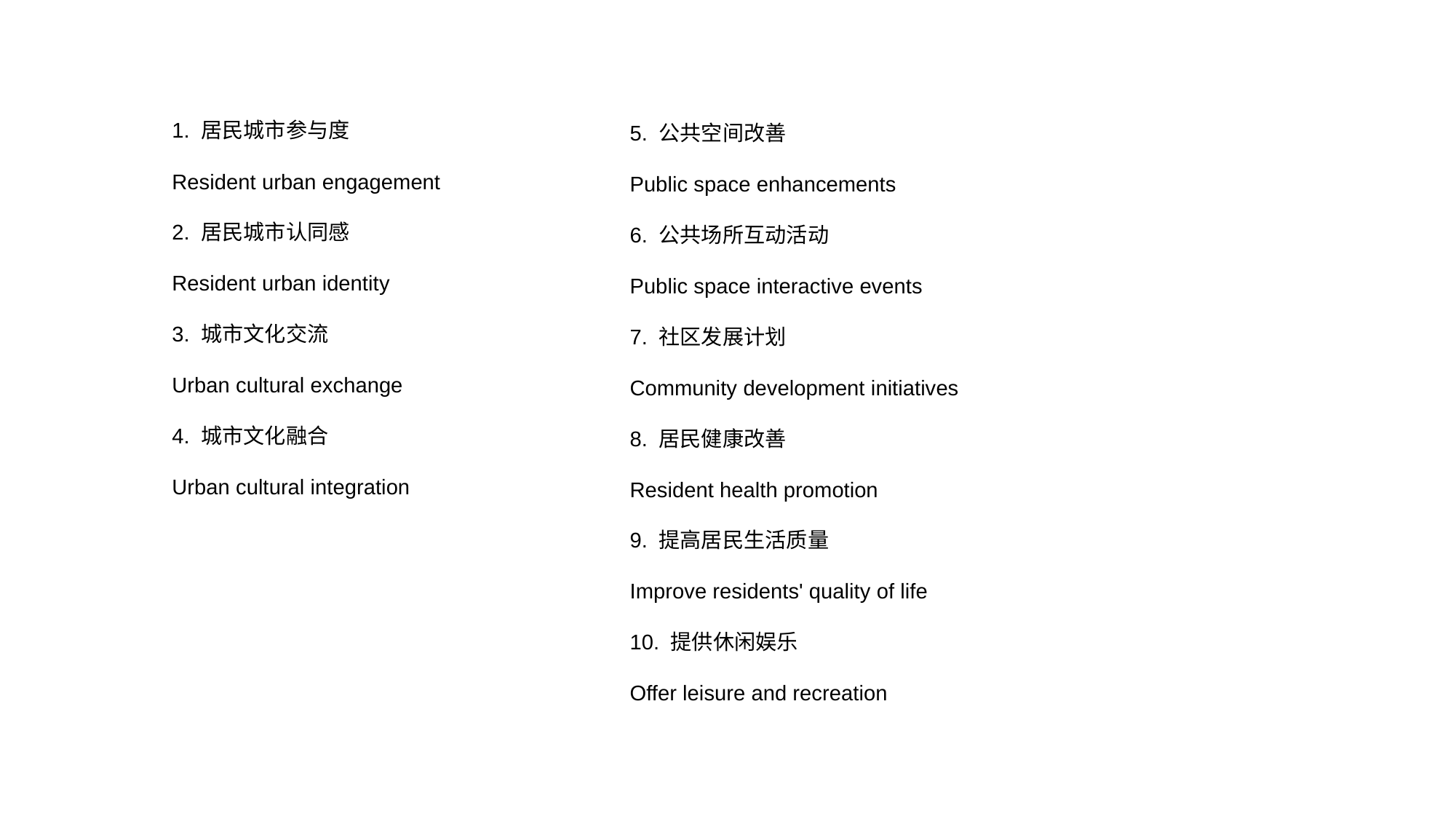

5. 公共空间改善

Public space enhancements

6. 公共场所互动活动

Public space interactive events

7. 社区发展计划

Community development initiatives

8. 居民健康改善

Resident health promotion

9. 提高居民生活质量

Improve residents' quality of life

10. 提供休闲娱乐

Offer leisure and recreation
1. 居民城市参与度

Resident urban engagement

2. 居民城市认同感

Resident urban identity

3. 城市文化交流

Urban cultural exchange

4. 城市文化融合

Urban cultural integration